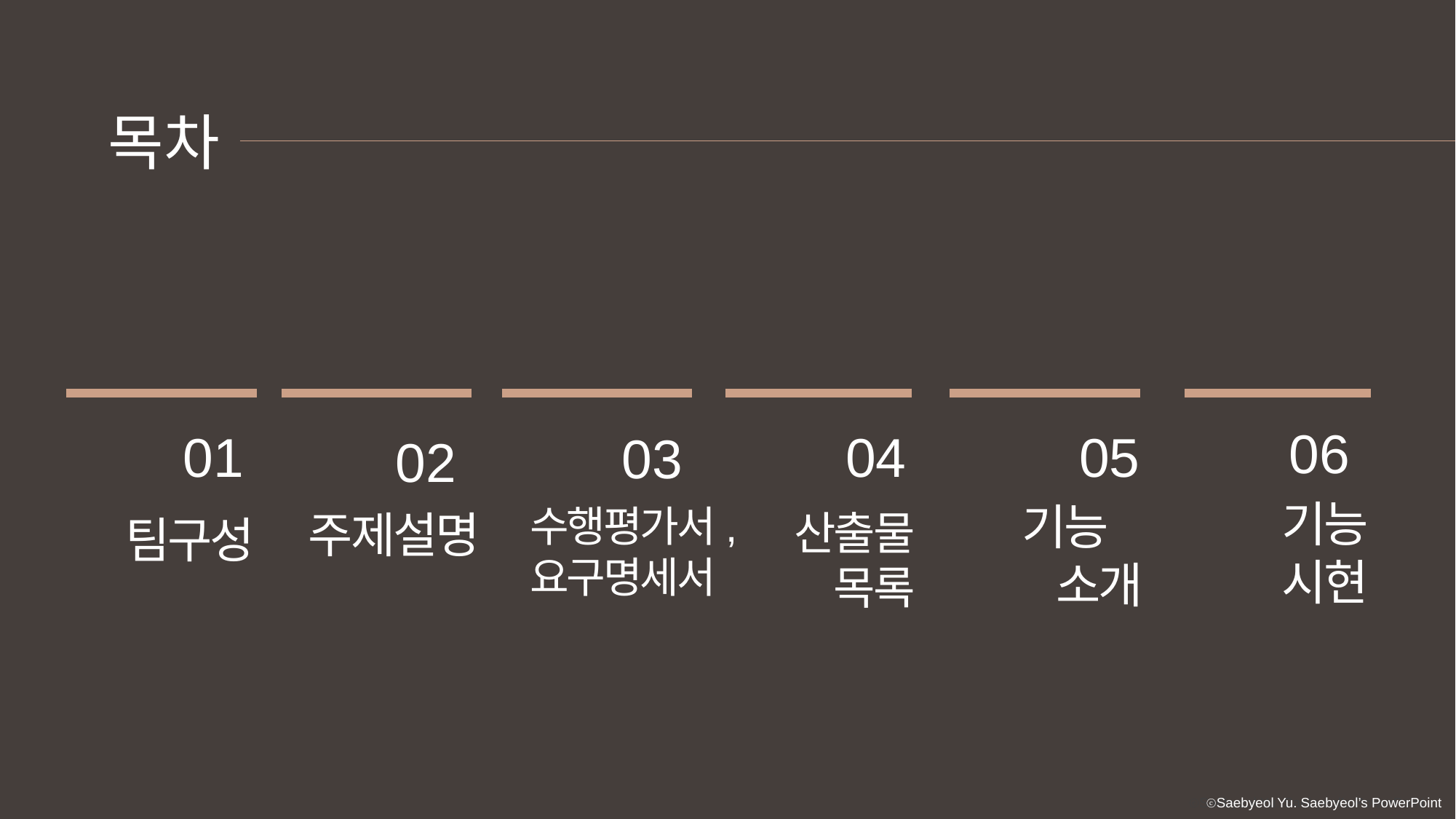

목차
06
05
01
04
03
02
기능
시현
기능
소개
   수행평가서,
   요구명세서
         산출물
목록
  주제설명
          팀구성
ⓒSaebyeol Yu. Saebyeol’s PowerPoint